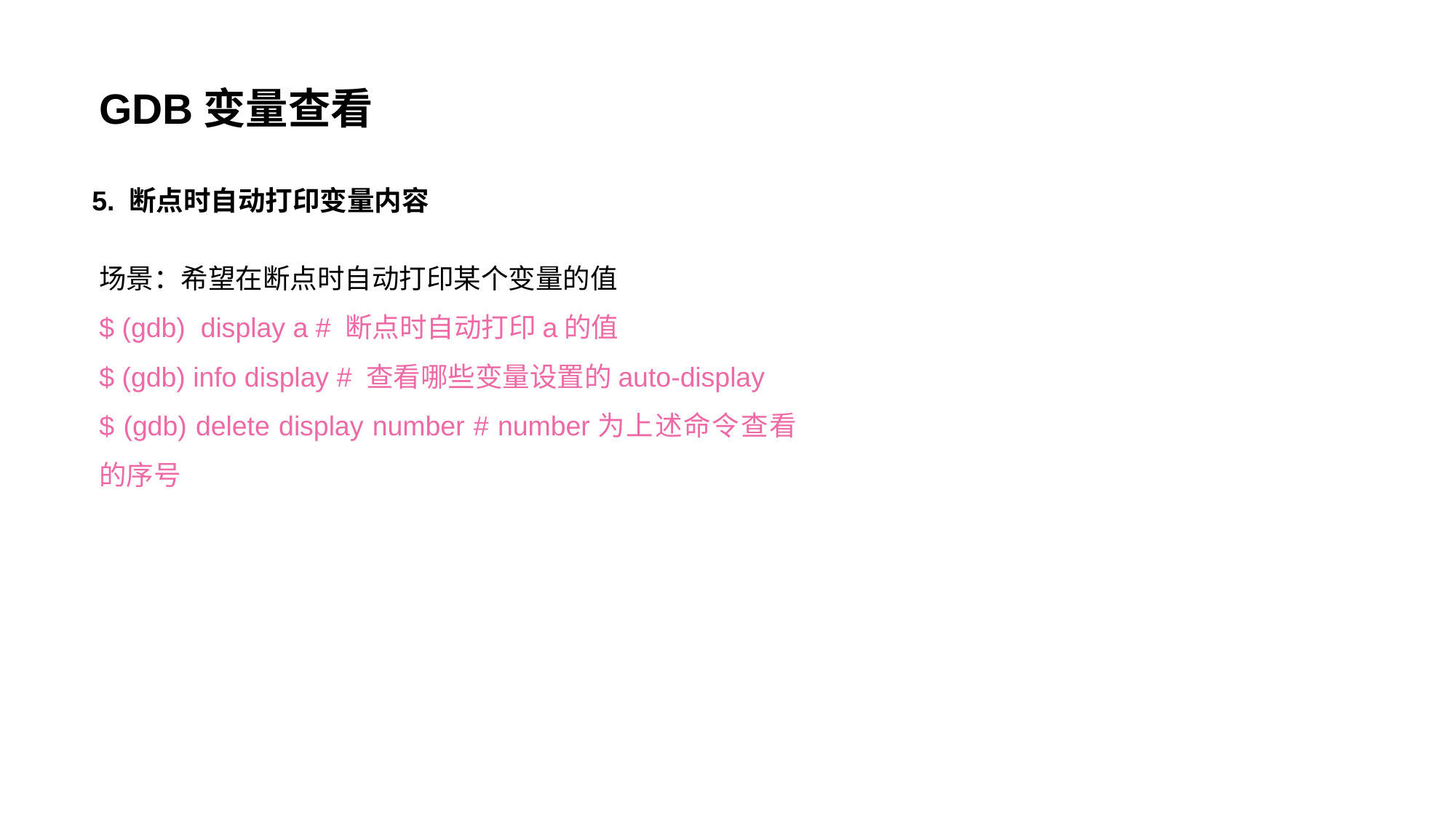

GDB变量查看
5. 断点时自动打印变量内容
场景：希望在断点时自动打印某个变量的值
$ (gdb)  display a # 断点时自动打印a的值
$ (gdb) info display # 查看哪些变量设置的auto-display
$ (gdb) delete display number # number为上述命令查看的序号